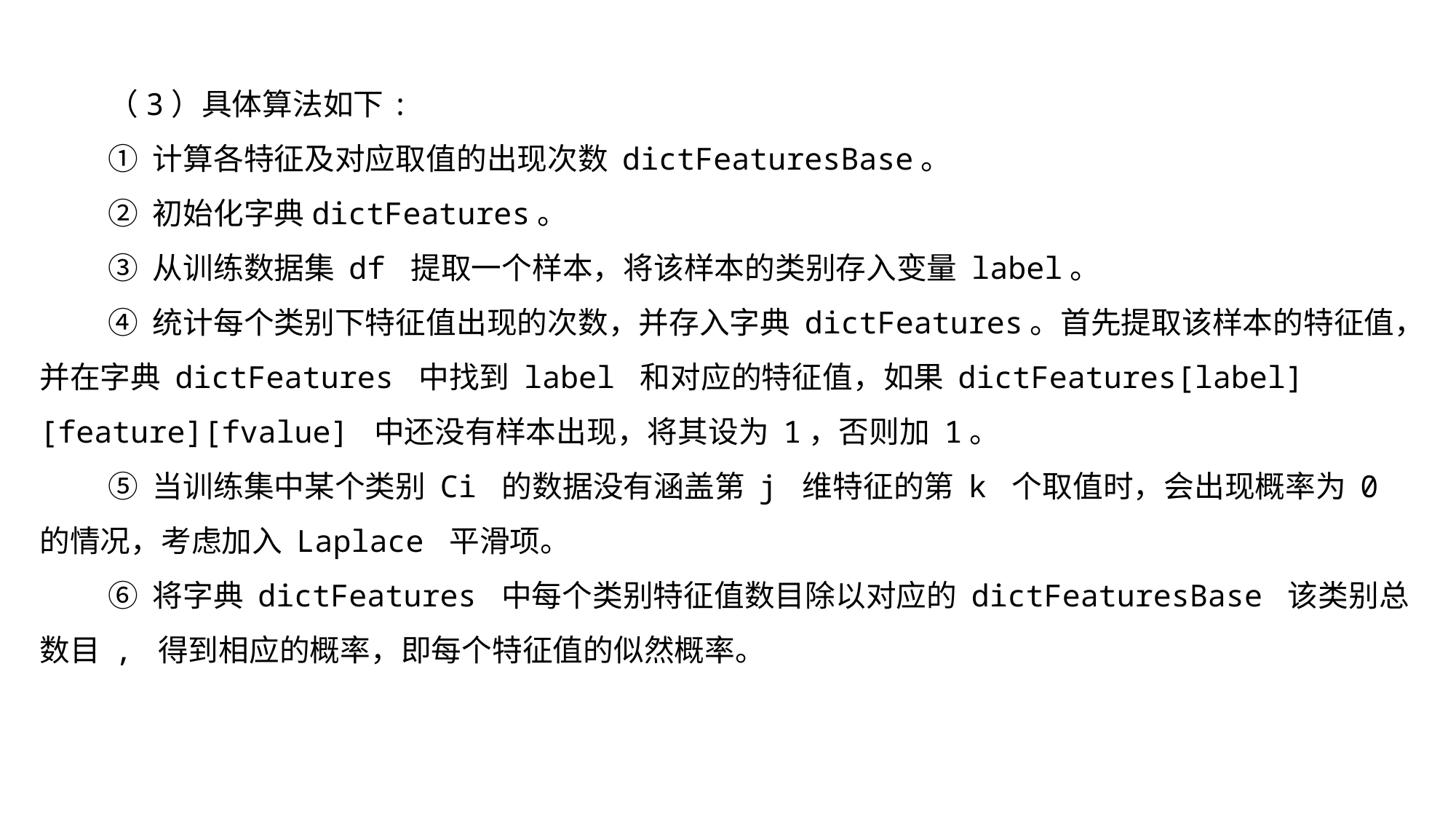

（3）具体算法如下:
① 计算各特征及对应取值的出现次数 dictFeaturesBase。
② 初始化字典dictFeatures。
③ 从训练数据集 df 提取一个样本，将该样本的类别存入变量 label。
④ 统计每个类别下特征值出现的次数，并存入字典 dictFeatures。首先提取该样本的特征值，并在字典 dictFeatures 中找到 label 和对应的特征值，如果 dictFeatures[label][feature][fvalue] 中还没有样本出现，将其设为 1，否则加 1。
⑤ 当训练集中某个类别 Ci 的数据没有涵盖第 j 维特征的第 k 个取值时，会出现概率为 0 的情况，考虑加入 Laplace 平滑项。
⑥ 将字典 dictFeatures 中每个类别特征值数目除以对应的 dictFeaturesBase 该类别总数目 , 得到相应的概率，即每个特征值的似然概率。